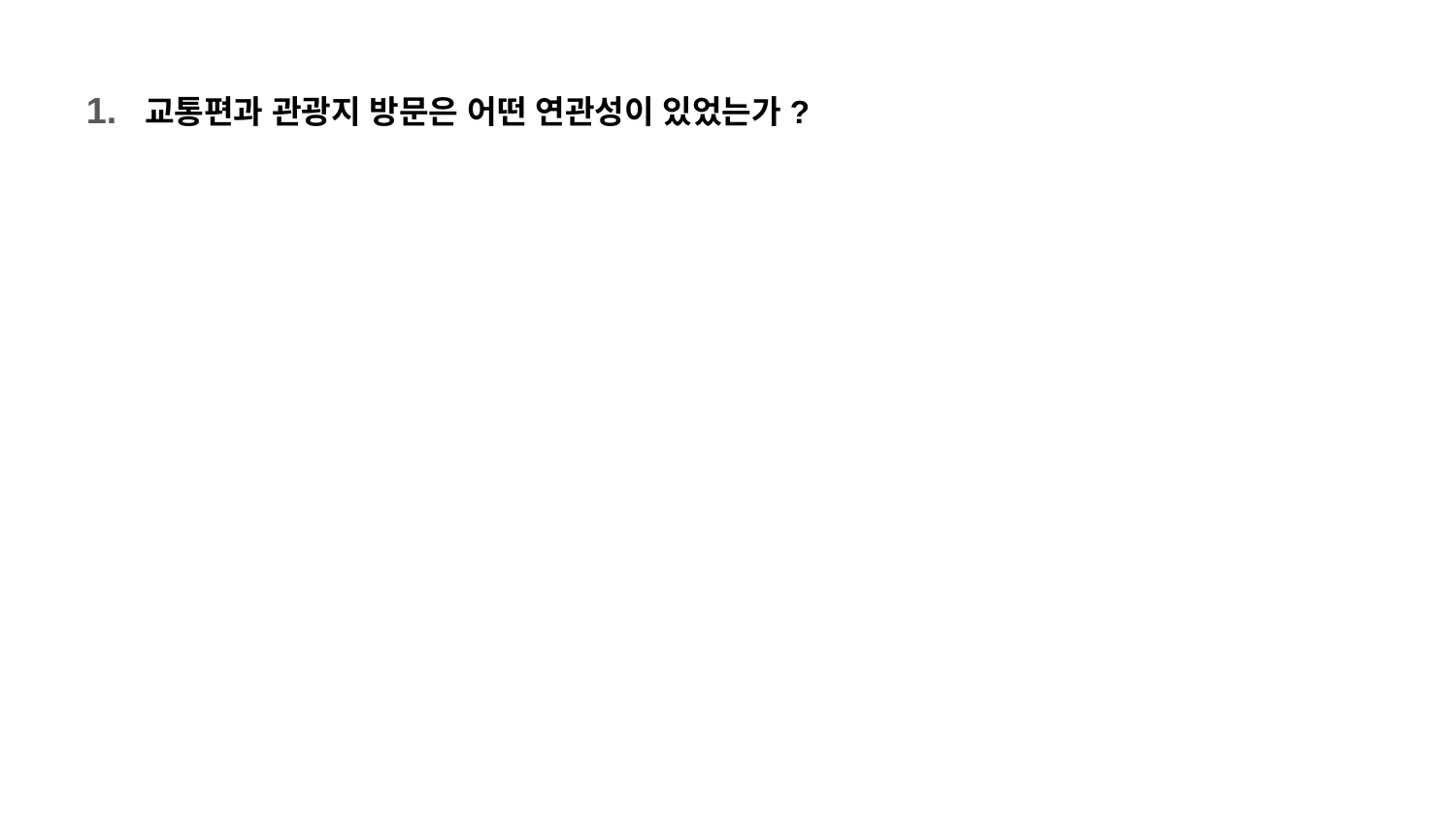

# 교통편과 관광지 방문은 어떤 연관성이 있었는가?